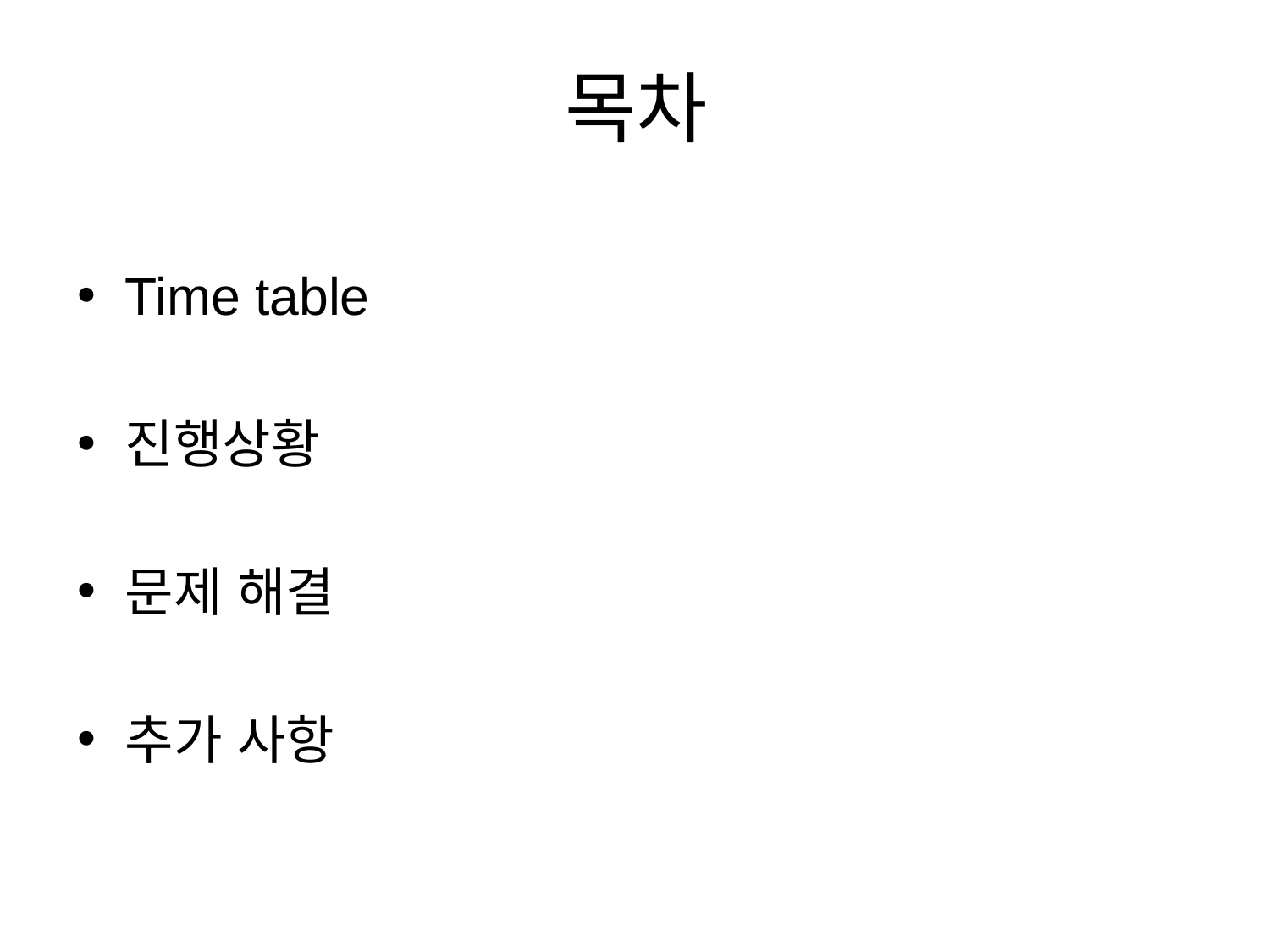

# 목차
Time table

진행상황

문제 해결

추가 사항